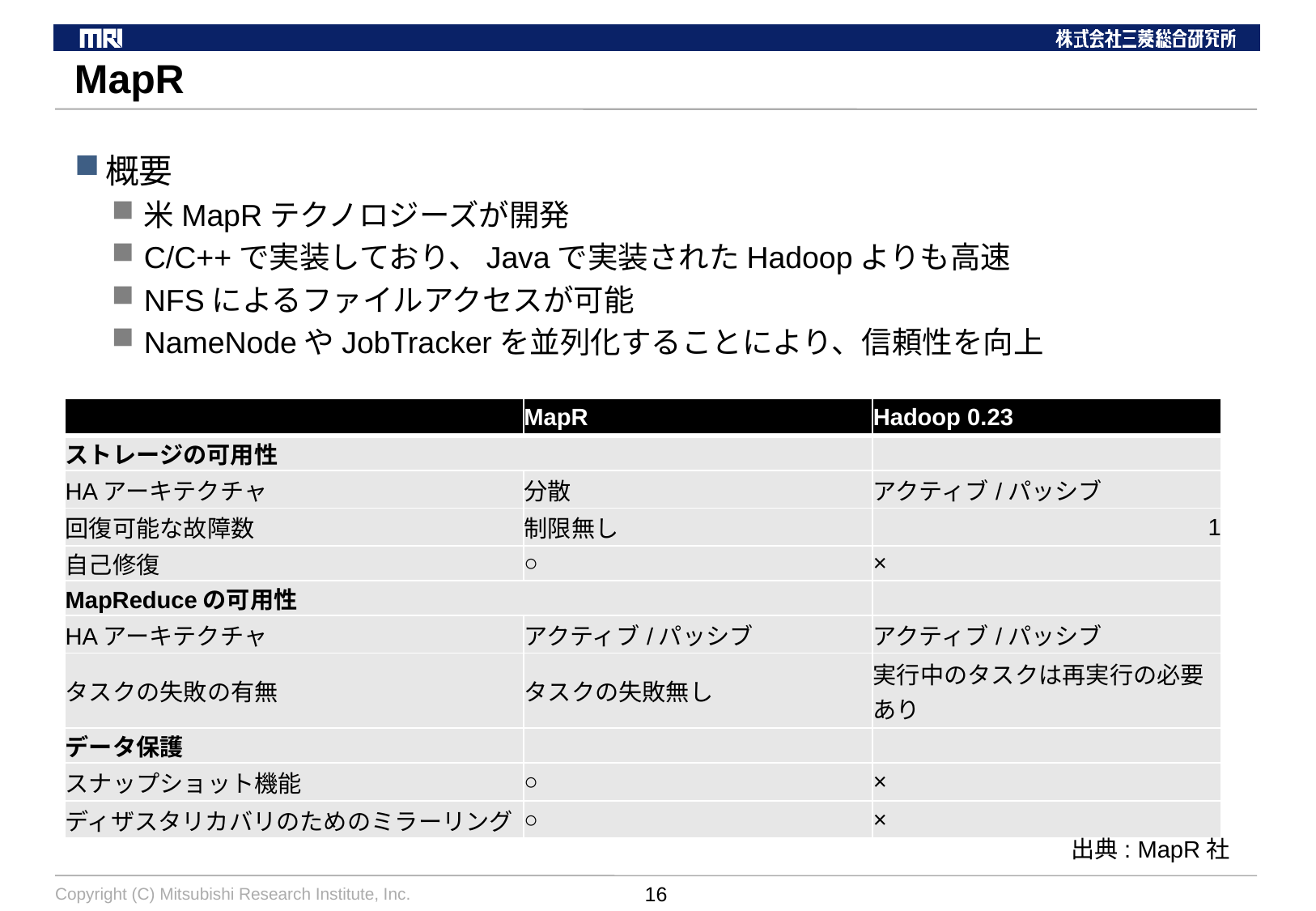

# MapR
概要
米MapRテクノロジーズが開発
C/C++で実装しており、Javaで実装されたHadoopよりも高速
NFSによるファイルアクセスが可能
NameNodeやJobTrackerを並列化することにより、信頼性を向上
|  | MapR | Hadoop 0.23 |
| --- | --- | --- |
| ストレージの可用性 |  |  |
| HAアーキテクチャ | 分散 | アクティブ/パッシブ |
| 回復可能な故障数 | 制限無し | 1 |
| 自己修復 | ○ | × |
| MapReduceの可用性 |  |  |
| HAアーキテクチャ | アクティブ/パッシブ | アクティブ/パッシブ |
| タスクの失敗の有無 | タスクの失敗無し | 実行中のタスクは再実行の必要あり |
| データ保護 |  |  |
| スナップショット機能 | ○ | × |
| ディザスタリカバリのためのミラーリング | ○ | × |
出典: MapR社
Copyright (C) Mitsubishi Research Institute, Inc.
16